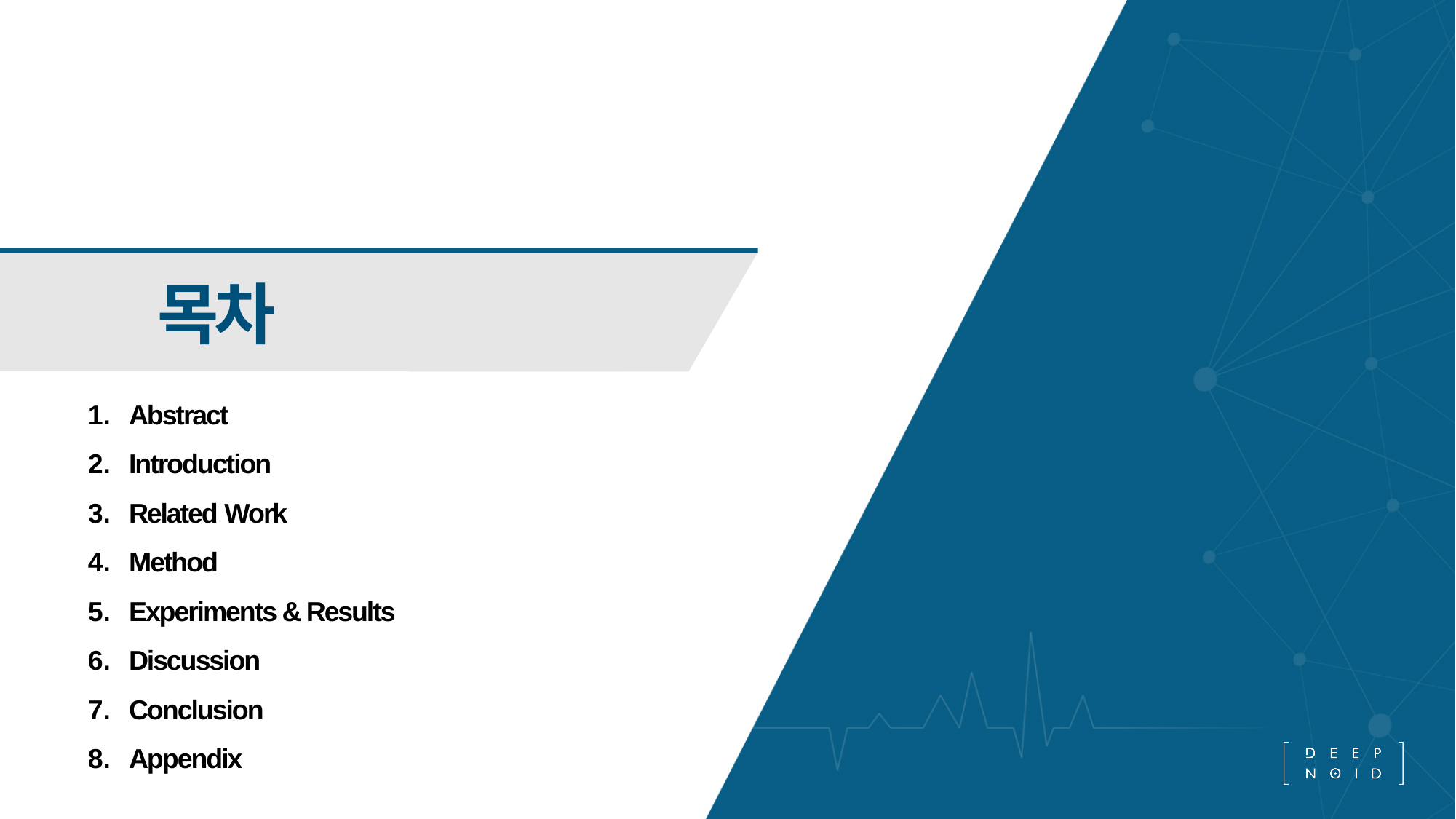

II

목차
Abstract
Introduction
Related Work
Method
Experiments & Results
Discussion
Conclusion
Appendix